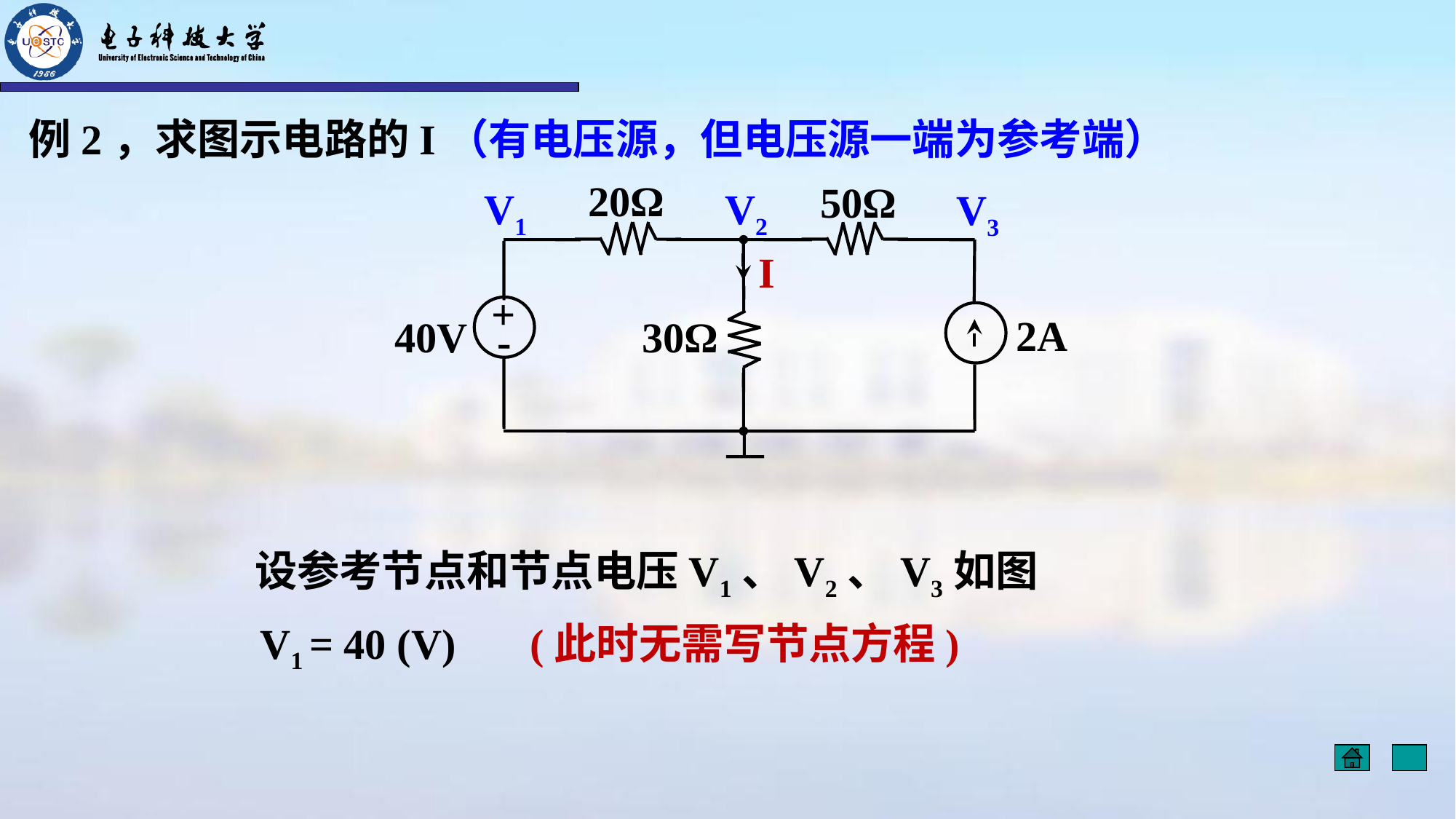

例2，求图示电路的I（有电压源，但电压源一端为参考端）

20Ω
50Ω
V1
V2
V3

I

+

-

2A
40V
30Ω

设参考节点和节点电压V1、V2、V3如图
V1 = 40 (V)       (此时无需写节点方程)